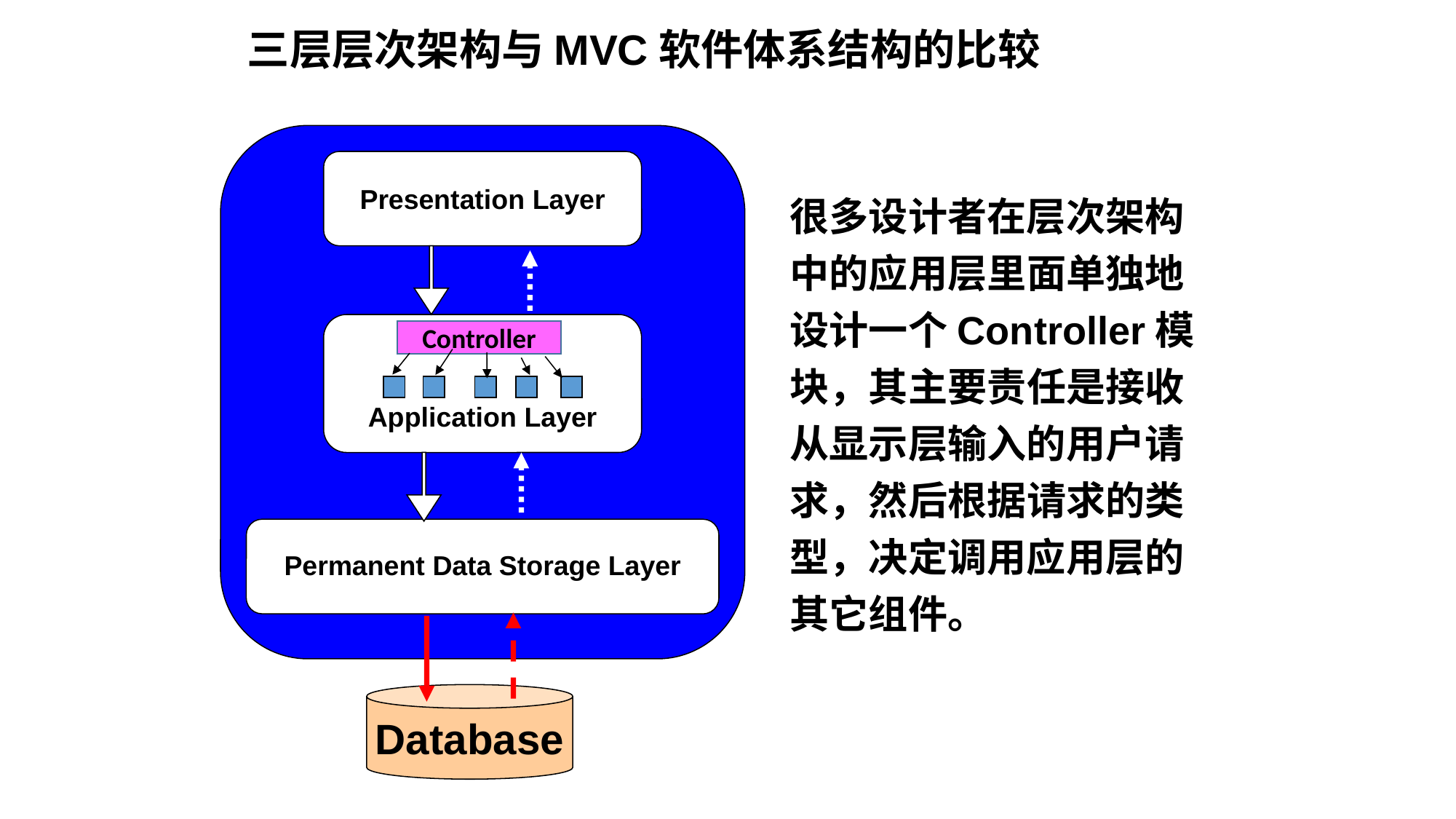

# 三层层次架构与MVC软件体系结构的比较

Presentation Layer
很多设计者在层次架构中的应用层里面单独地设计一个Controller模块，其主要责任是接收从显示层输入的用户请求，然后根据请求的类型，决定调用应用层的其它组件。

Application Layer
Controller

Permanent Data Storage Layer

Database